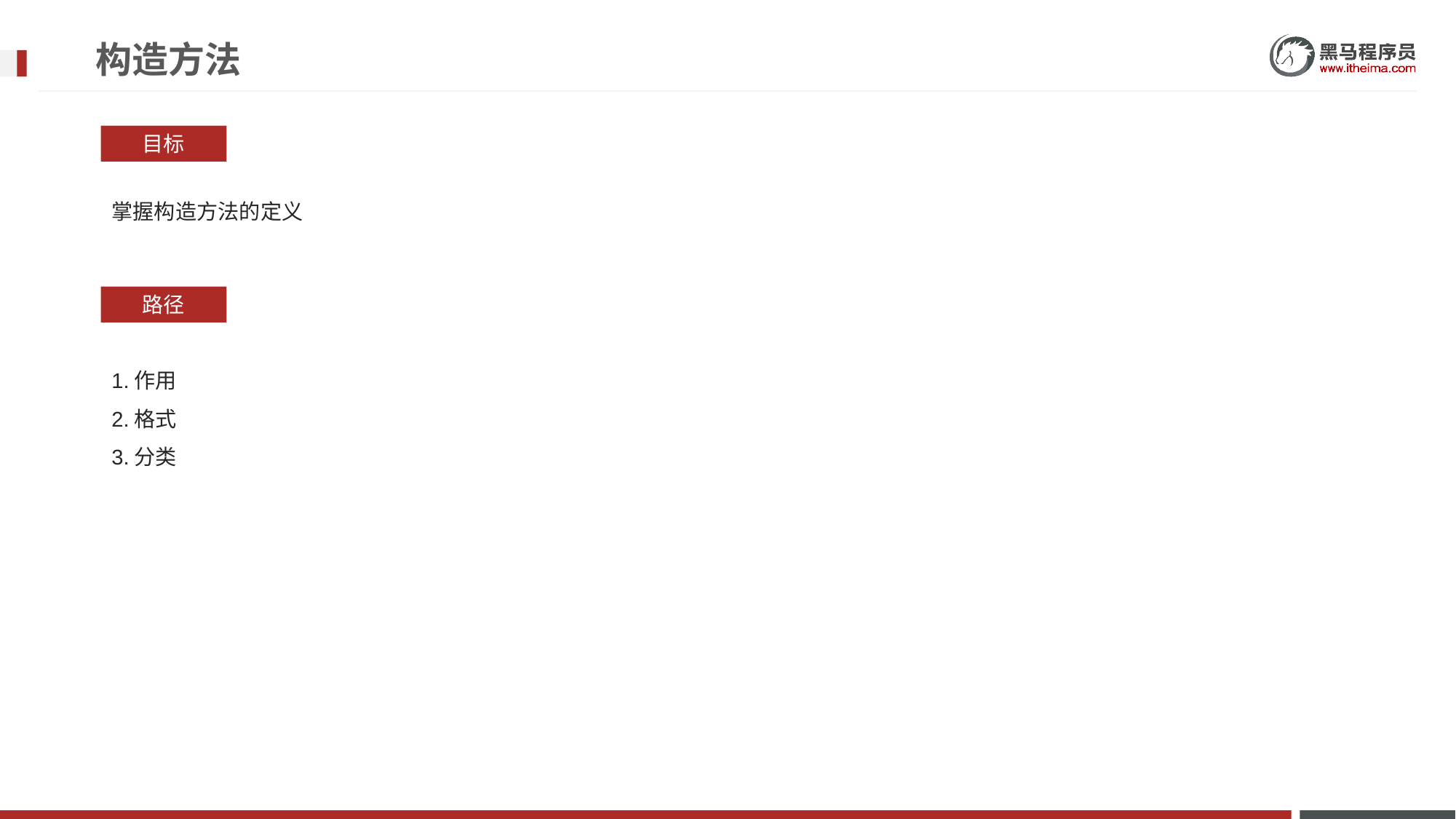

# 构造方法
目标
掌握构造方法的定义
路径
1.作用
2.格式
3.分类